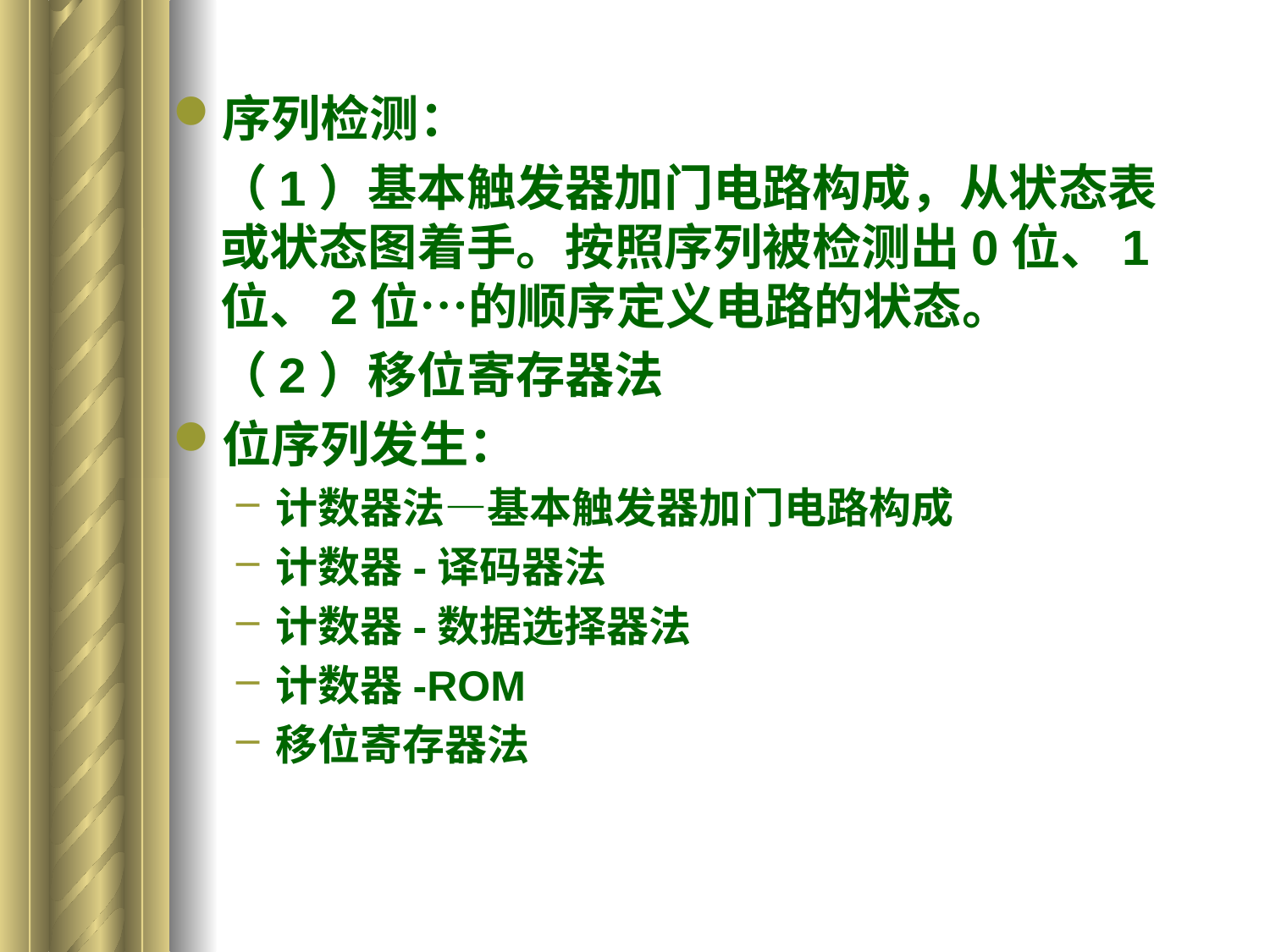

#
序列检测：
   （1）基本触发器加门电路构成，从状态表或状态图着手。按照序列被检测出0位、1位、2位…的顺序定义电路的状态。
   （2）移位寄存器法
位序列发生：
计数器法—基本触发器加门电路构成
计数器-译码器法
计数器-数据选择器法
计数器-ROM
移位寄存器法